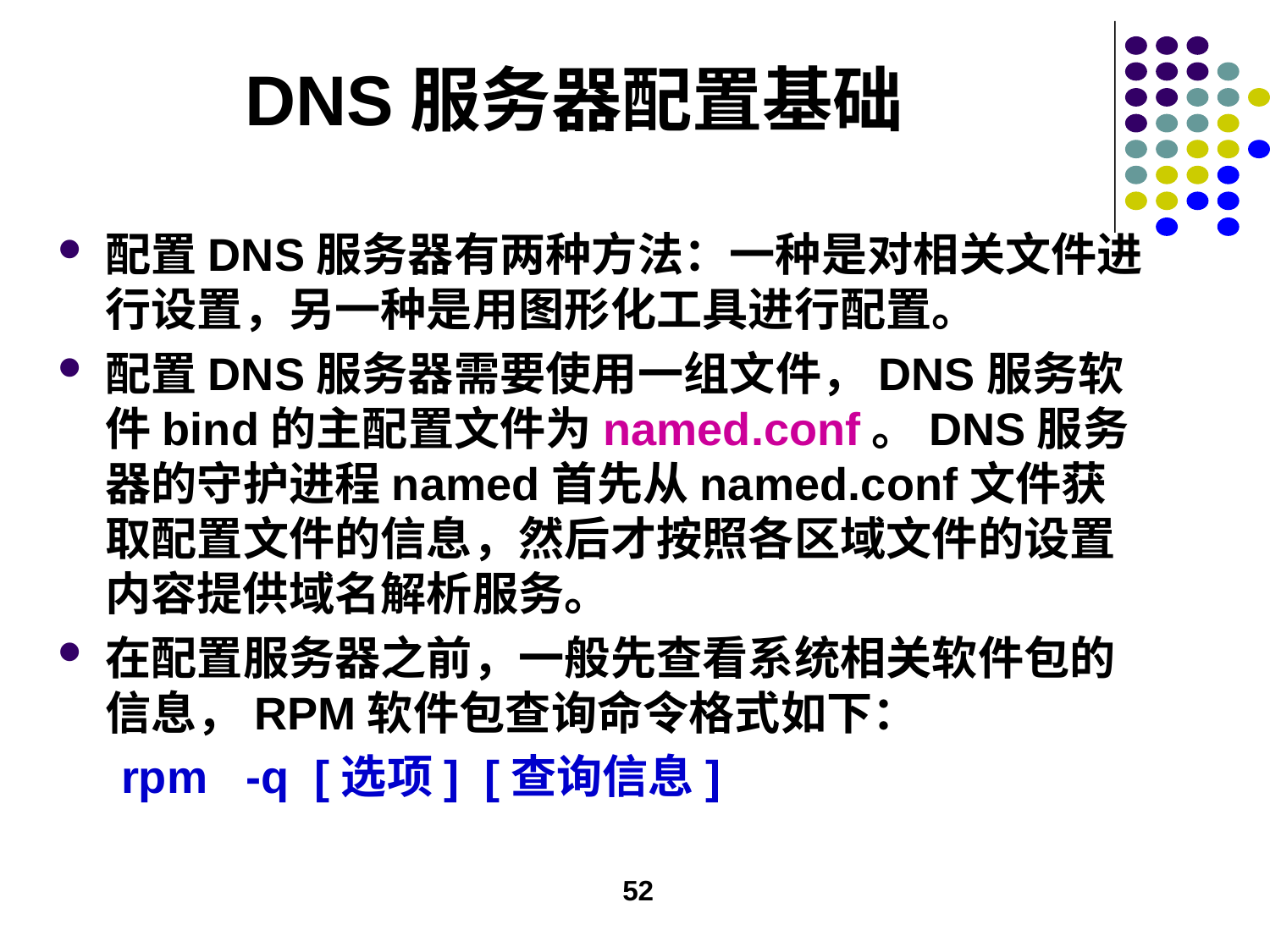

# DNS服务器配置基础
配置DNS服务器有两种方法：一种是对相关文件进行设置，另一种是用图形化工具进行配置。
配置DNS服务器需要使用一组文件，DNS服务软件bind的主配置文件为named.conf。DNS服务器的守护进程named首先从named.conf文件获取配置文件的信息，然后才按照各区域文件的设置内容提供域名解析服务。
在配置服务器之前，一般先查看系统相关软件包的信息，RPM软件包查询命令格式如下：
     rpm   -q  [选项]  [查询信息]

52